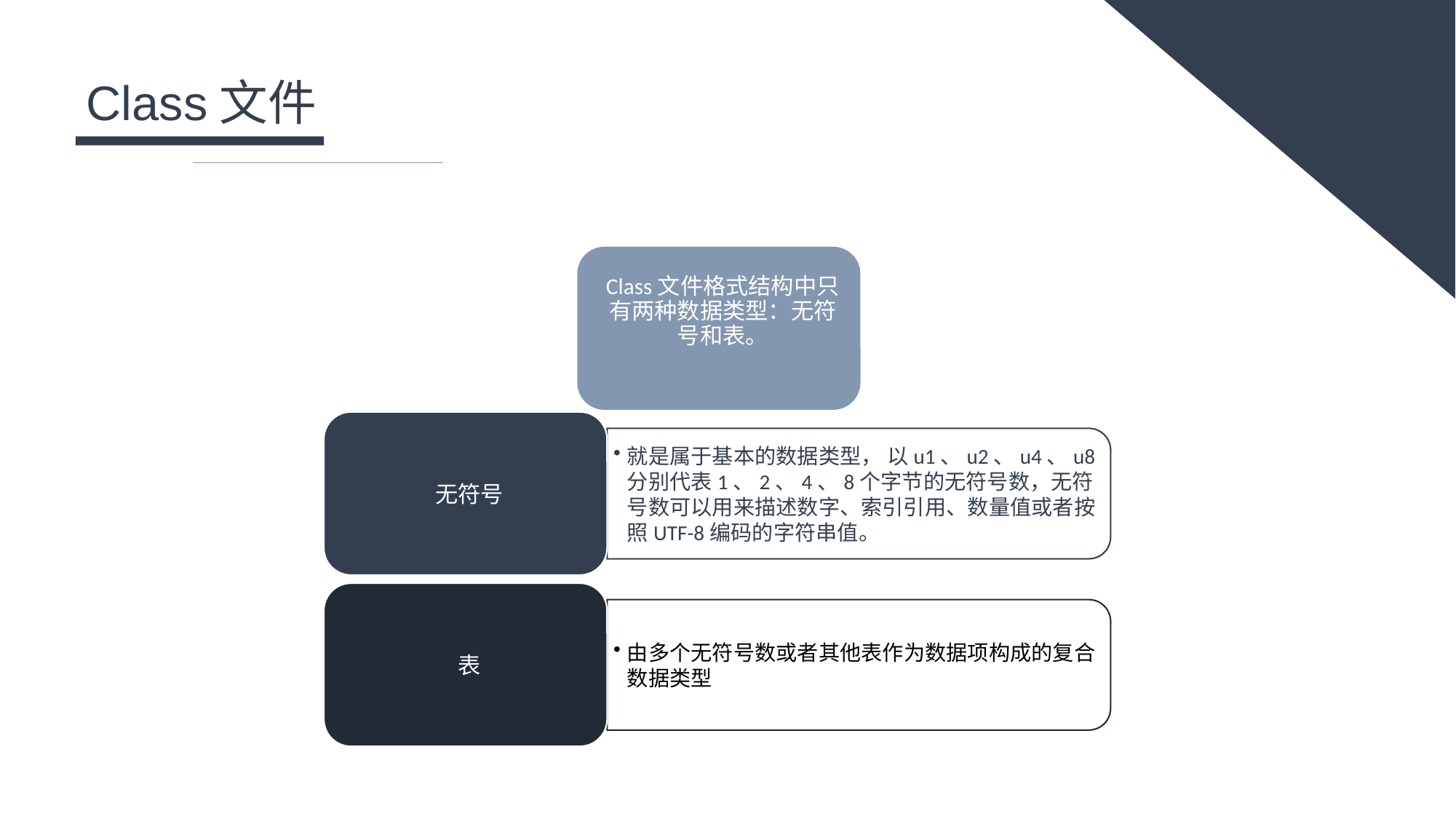

Class文件

Class文件格式结构中只有两种数据类型：无符号和表。

就是属于基本的数据类型， 以u1、u2、u4、u8分别代表1、2、4、8个字节的无符号数，无符号数可以用来描述数字、索引引用、数量值或者按照UTF-8编码的字符串值。
无符号
由多个无符号数或者其他表作为数据项构成的复合数据类型
表